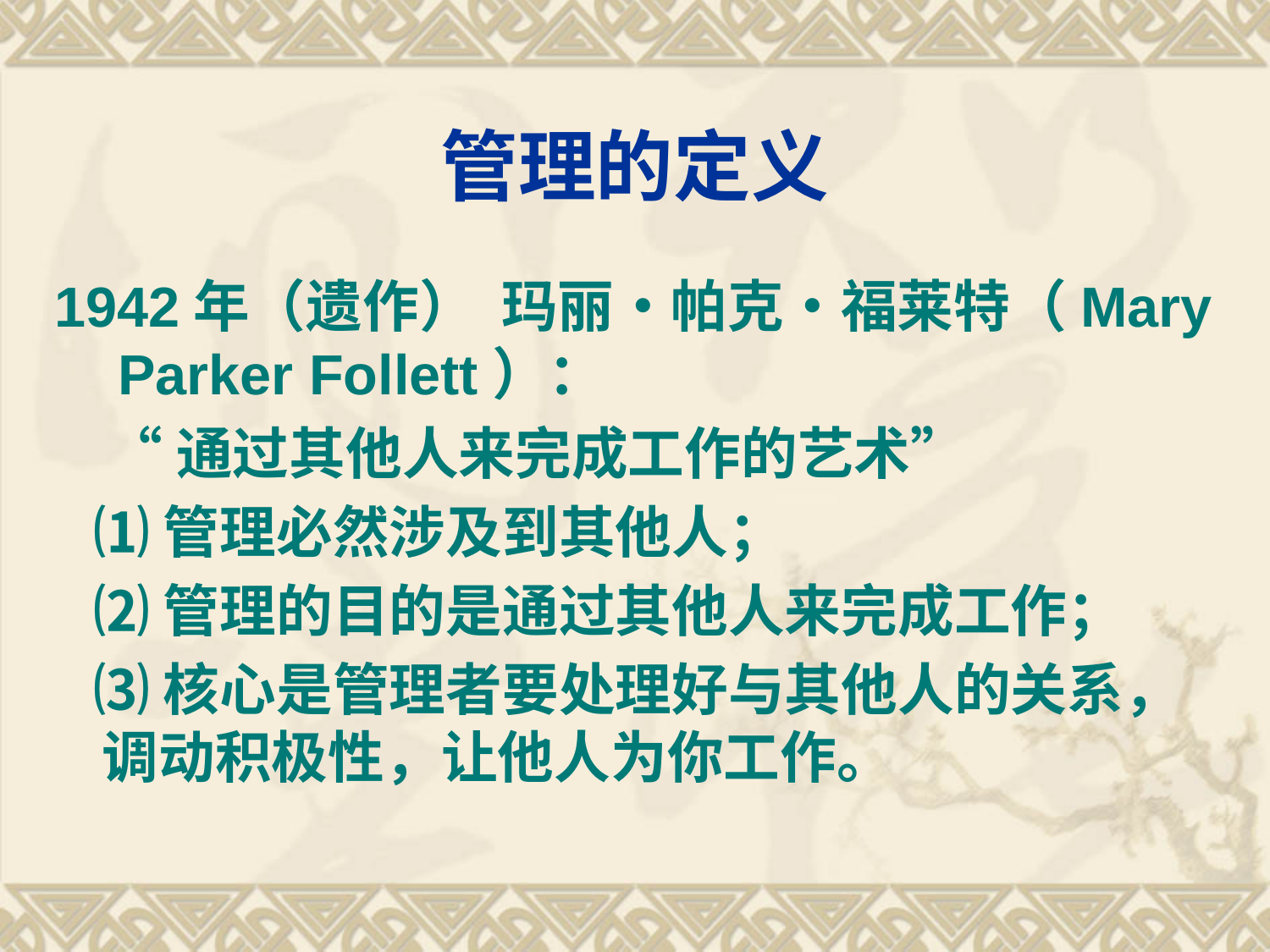

# 管理的定义
1942年（遗作）  玛丽•帕克•福莱特（Mary  Parker Follett）：
    “通过其他人来完成工作的艺术”
   ⑴管理必然涉及到其他人；
   ⑵管理的目的是通过其他人来完成工作；
   ⑶核心是管理者要处理好与其他人的关系，调动积极性，让他人为你工作。